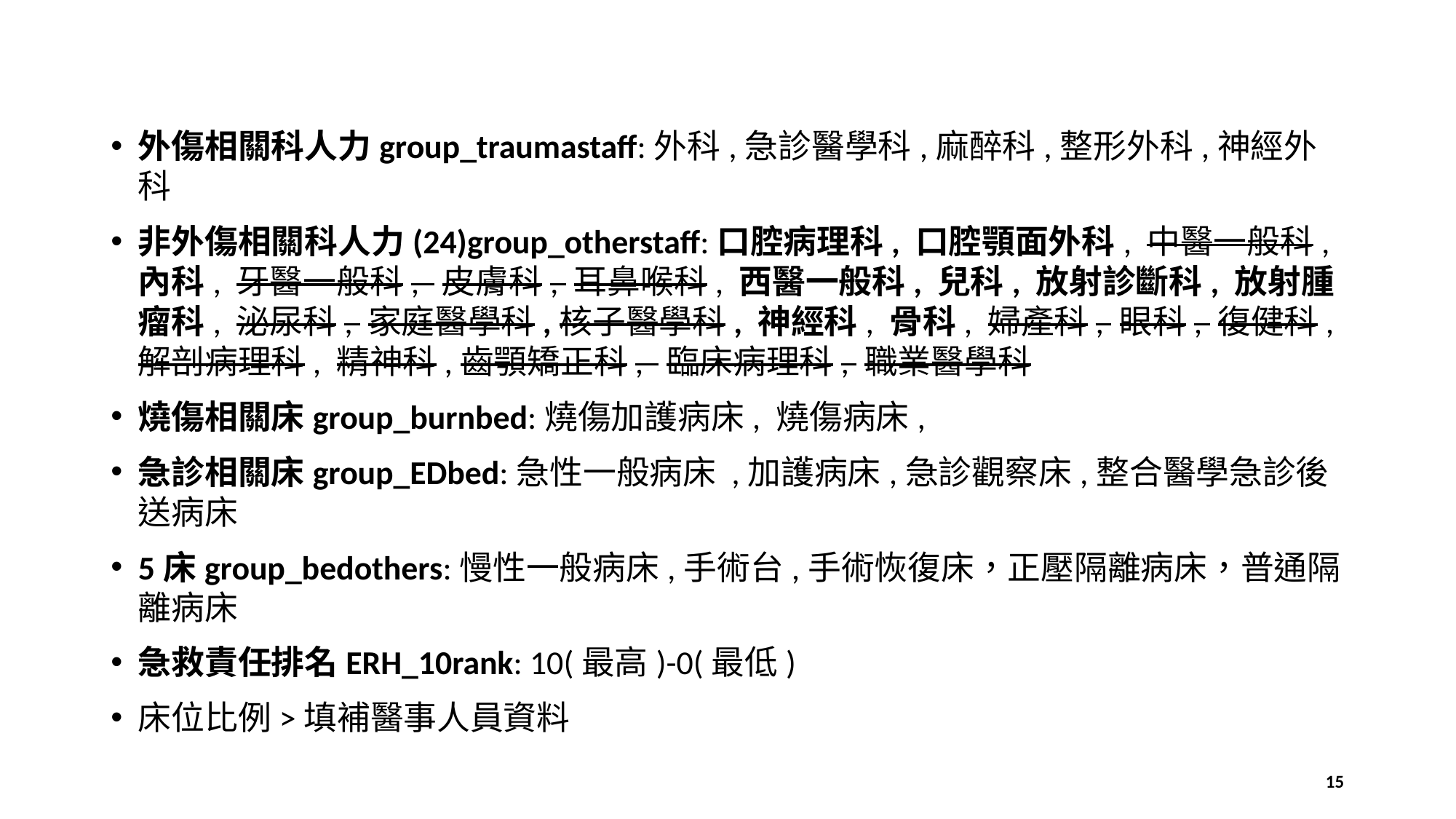

#
外傷相關科人力group_traumastaff:外科,急診醫學科,麻醉科,整形外科,神經外科
非外傷相關科人力(24)group_otherstaff:口腔病理科, 口腔顎面外科, 中醫一般科, 內科, 牙醫一般科,  皮膚科, 耳鼻喉科, 西醫一般科, 兒科, 放射診斷科, 放射腫瘤科, 泌尿科, 家庭醫學科,核子醫學科, 神經科, 骨科, 婦產科, 眼科, 復健科, 解剖病理科, 精神科,齒顎矯正科,  臨床病理科, 職業醫學科
燒傷相關床group_burnbed:燒傷加護病床, 燒傷病床,
急診相關床group_EDbed:急性一般病床 ,加護病床,急診觀察床,整合醫學急診後送病床
5床group_bedothers:慢性一般病床,手術台,手術恢復床，正壓隔離病床，普通隔離病床
急救責任排名ERH_10rank: 10(最高)-0(最低)
床位比例>填補醫事人員資料
15